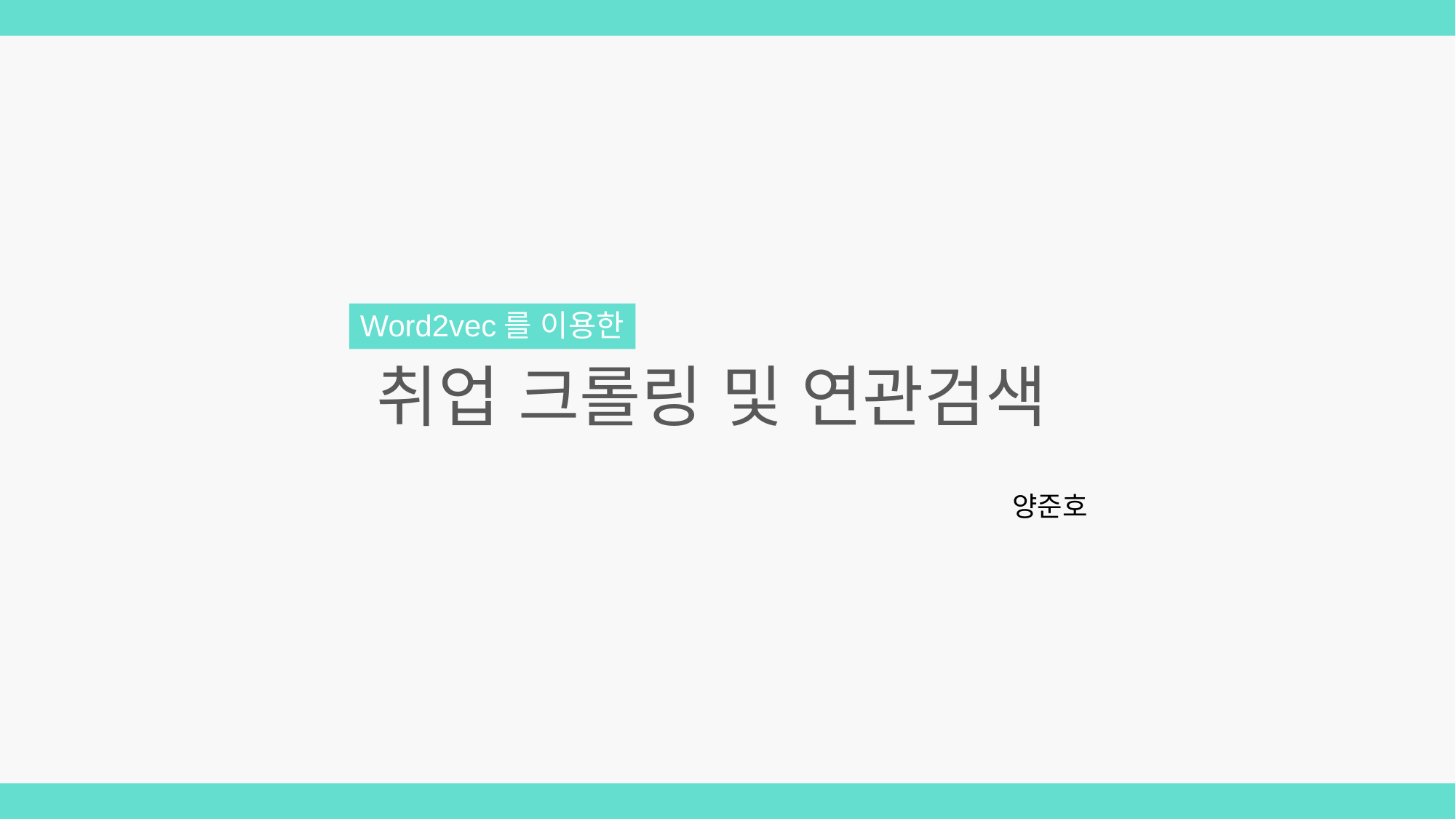

Word2vec를 이용한

취업 크롤링 및 연관검색
양준호